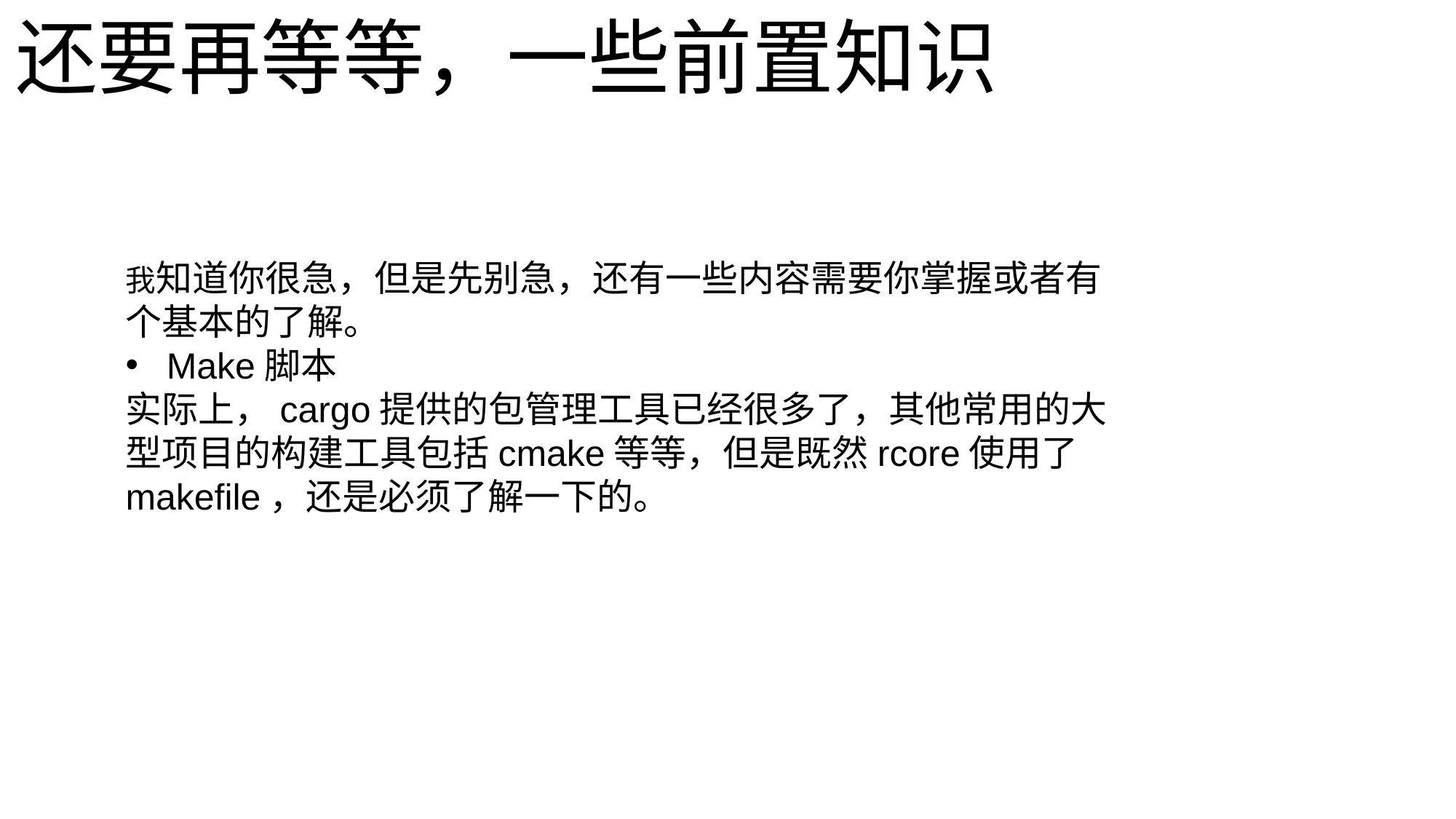

还要再等等，一些前置知识
我知道你很急，但是先别急，还有一些内容需要你掌握或者有个基本的了解。
Make脚本
实际上，cargo提供的包管理工具已经很多了，其他常用的大型项目的构建工具包括cmake等等，但是既然rcore使用了makefile，还是必须了解一下的。